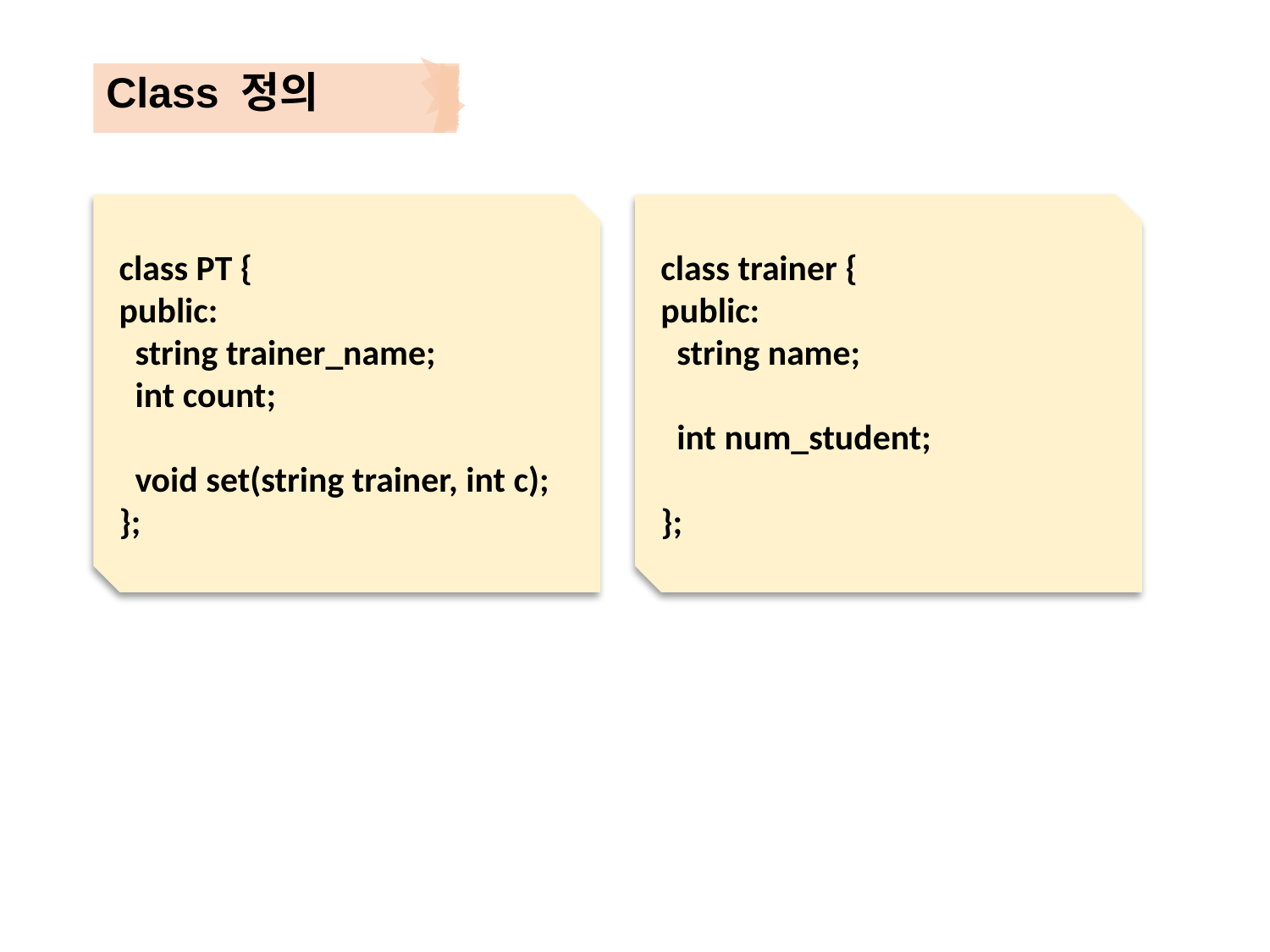

# Class 정의
class trainer {
public:
  string name;

  int num_student;

};
class PT {
public:
  string trainer_name;
  int count;

  void set(string trainer, int c);
};